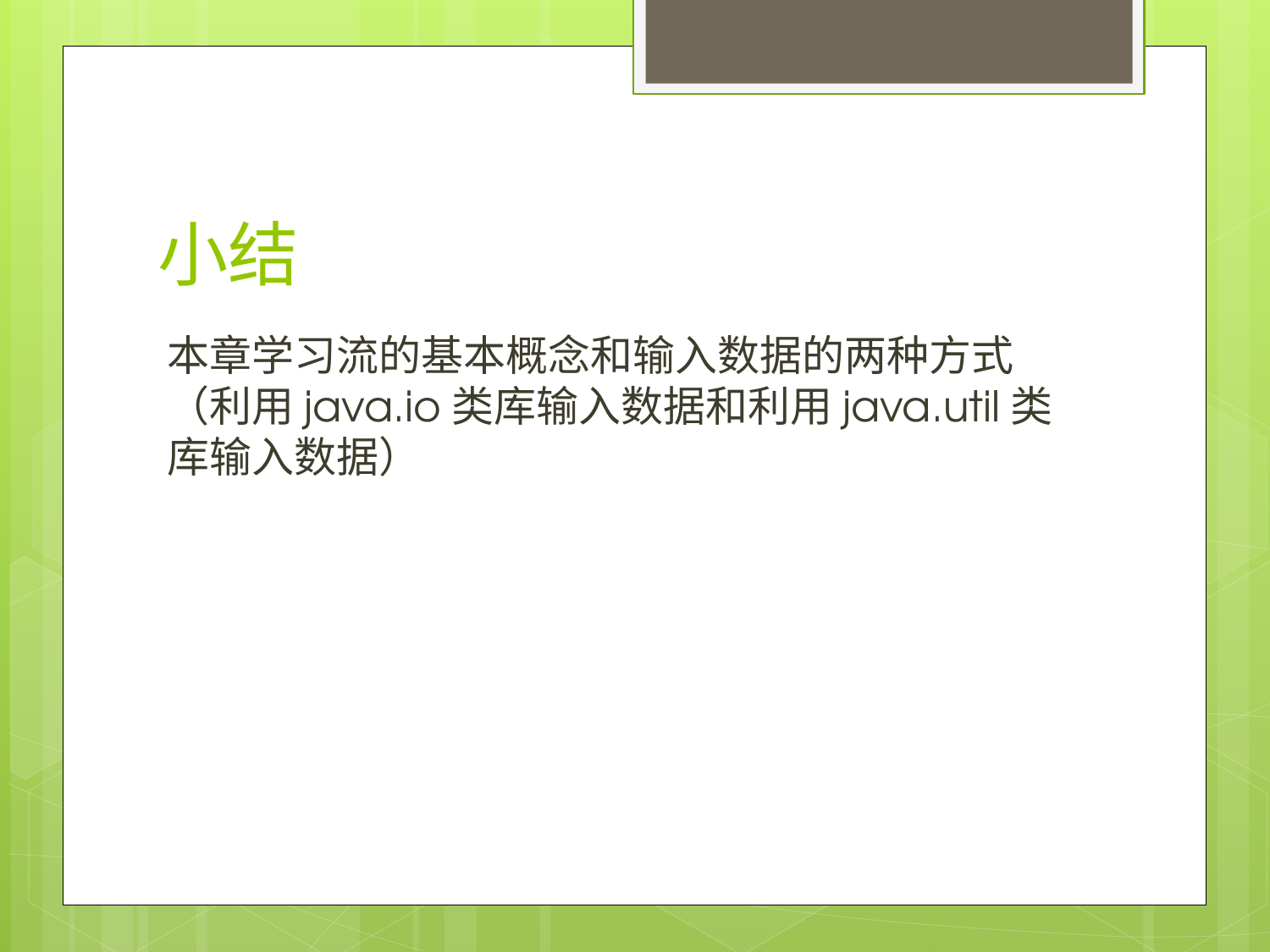

# 小结
本章学习流的基本概念和输入数据的两种方式（利用java.io类库输入数据和利用java.util类库输入数据）